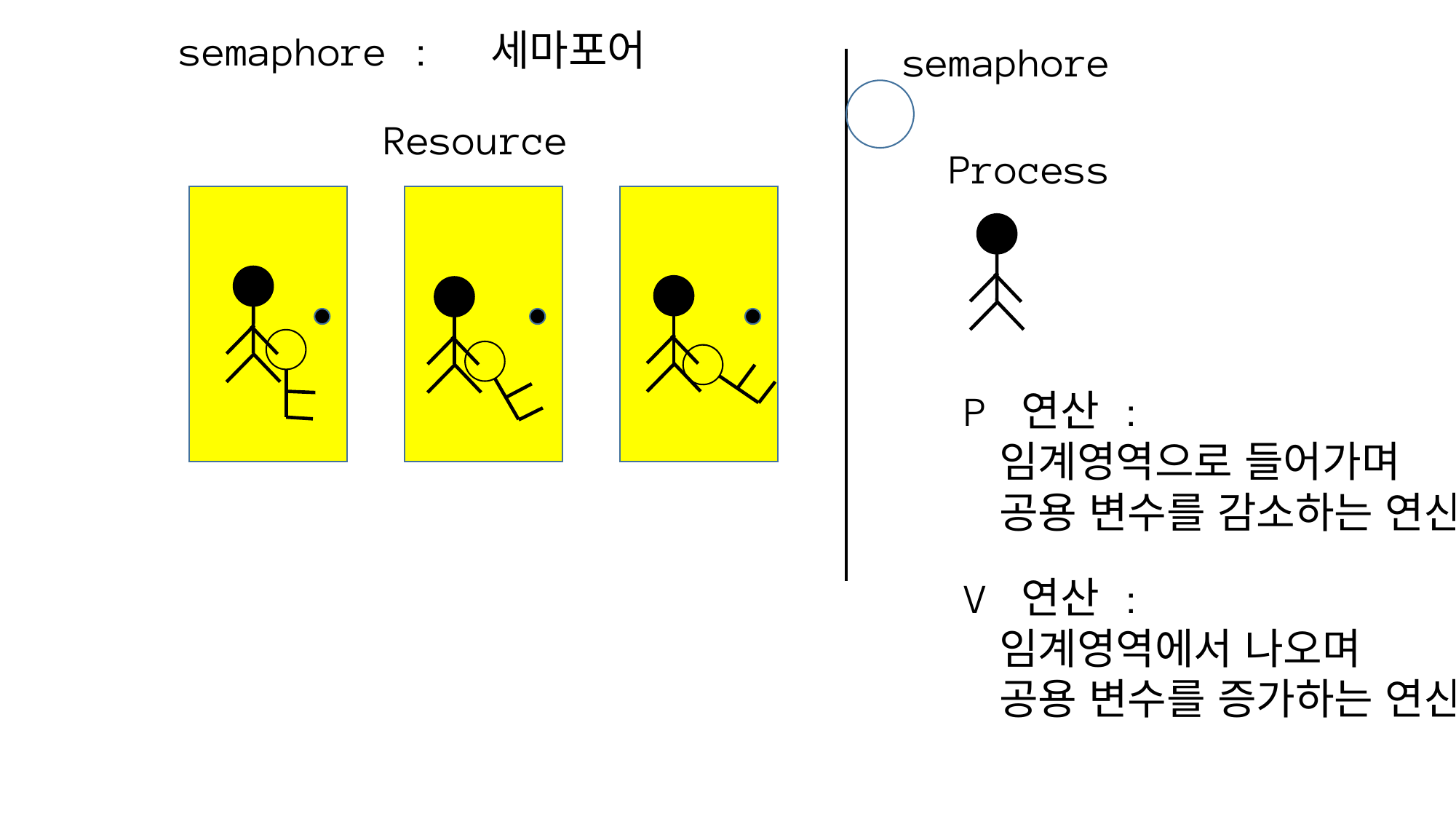

semaphore :  세마포어
semaphore

Resource
Process

P 연산 :
  임계영역으로 들어가며
  공용 변수를 감소하는 연산
V 연산 :
  임계영역에서 나오며
  공용 변수를 증가하는 연산